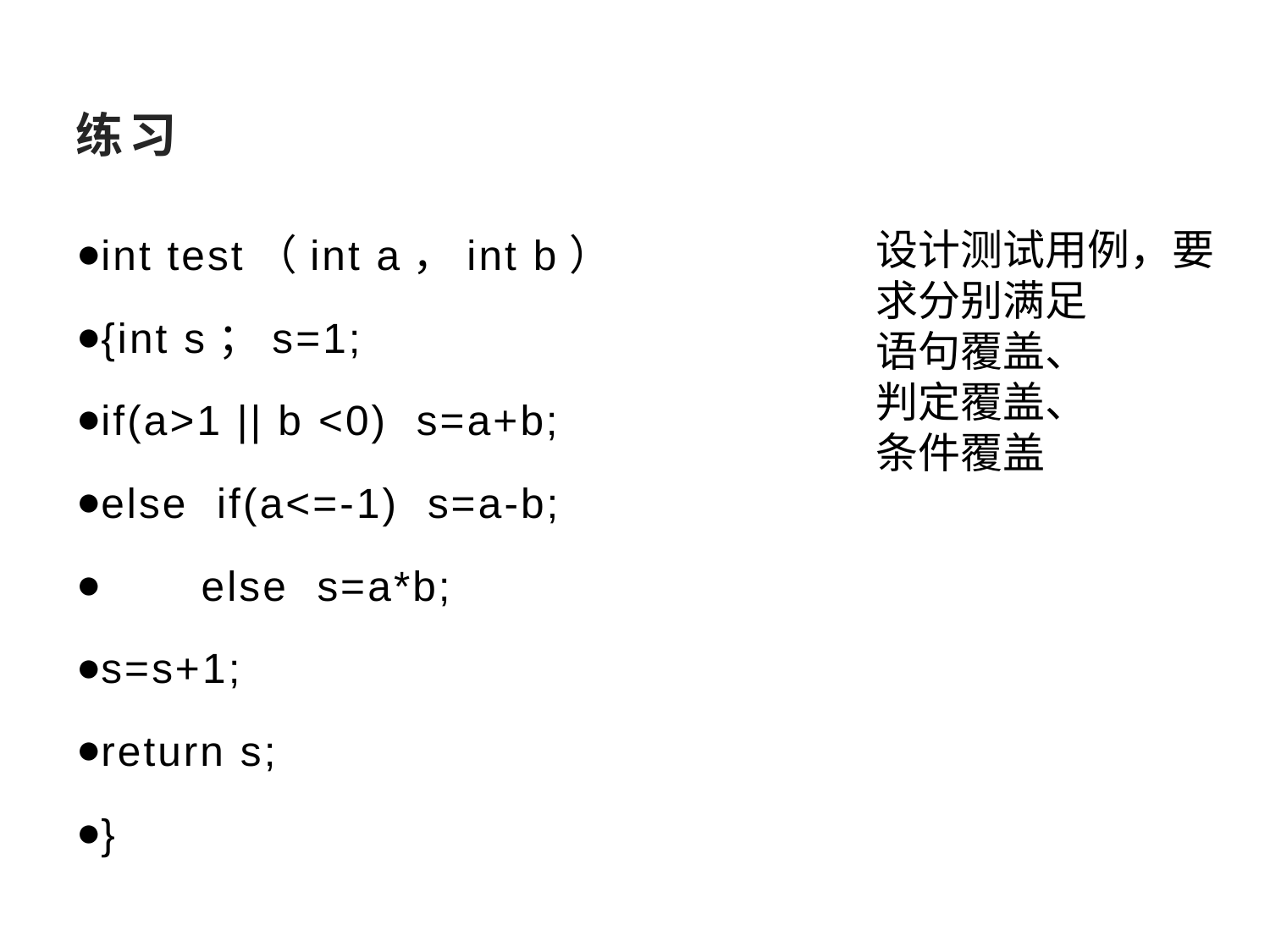

# 练习
int test（int a，int b）
{int s；s=1;
if(a>1 || b <0)  s=a+b;
else  if(a<=-1)  s=a-b;
       else  s=a*b;
s=s+1;
return s;
}
设计测试用例，要求分别满足
语句覆盖、
判定覆盖、
条件覆盖